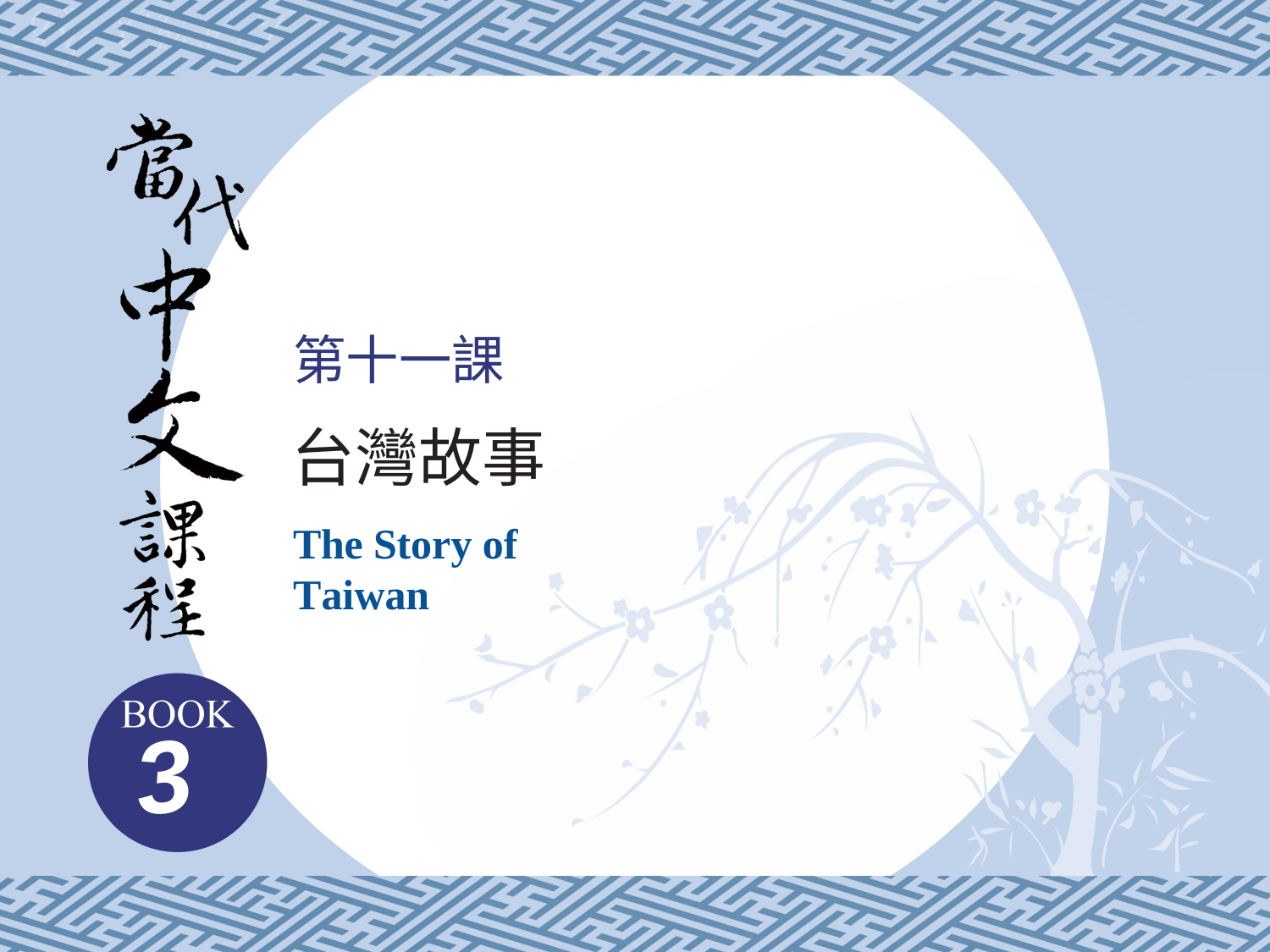

# 第十一課
台灣故事
The Story of Taiwan
3